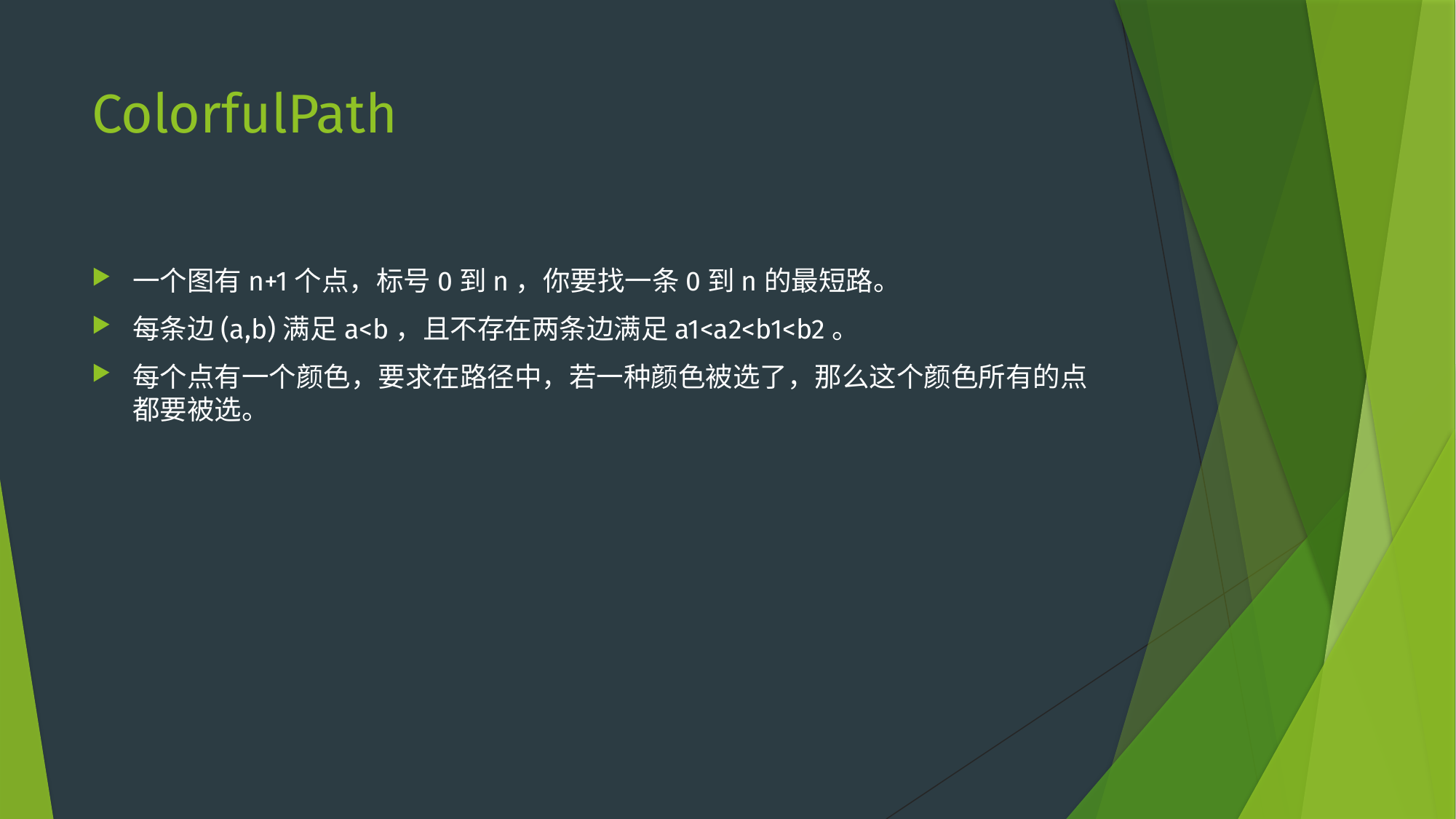

# ColorfulPath
一个图有n+1个点，标号0到n，你要找一条0到n的最短路。
每条边(a,b)满足a<b，且不存在两条边满足a1<a2<b1<b2。
每个点有一个颜色，要求在路径中，若一种颜色被选了，那么这个颜色所有的点都要被选。